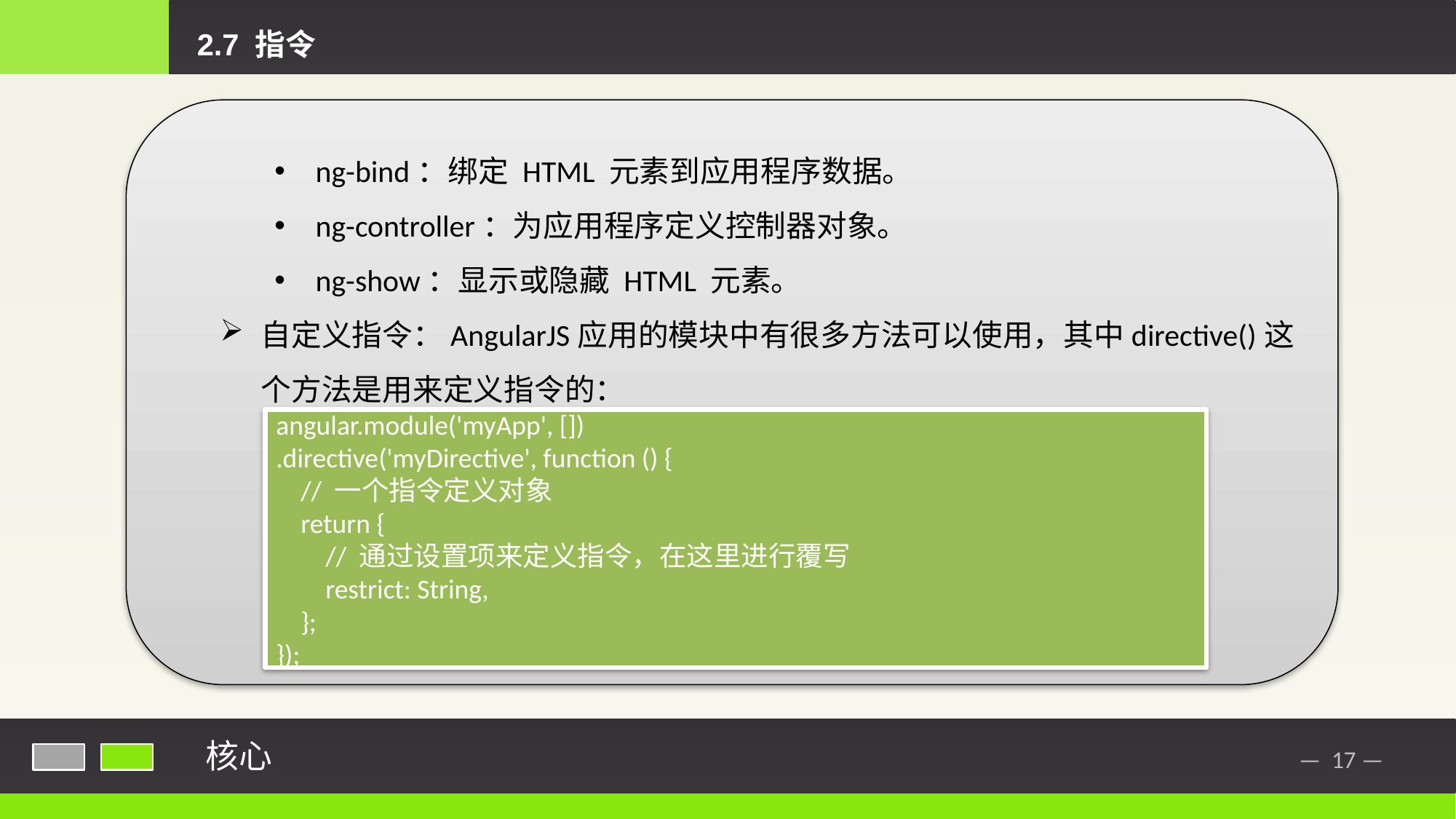

2.7 指令
ng-bind：绑定 HTML 元素到应用程序数据。
ng-controller：为应用程序定义控制器对象。
ng-show：显示或隐藏 HTML 元素。
自定义指令：AngularJS应用的模块中有很多方法可以使用，其中directive()这个方法是用来定义指令的：

angular.module('myApp', [])
.directive('myDirective', function () {
    // 一个指令定义对象
    return {
        // 通过设置项来定义指令，在这里进行覆写
        restrict: String,
    };
});